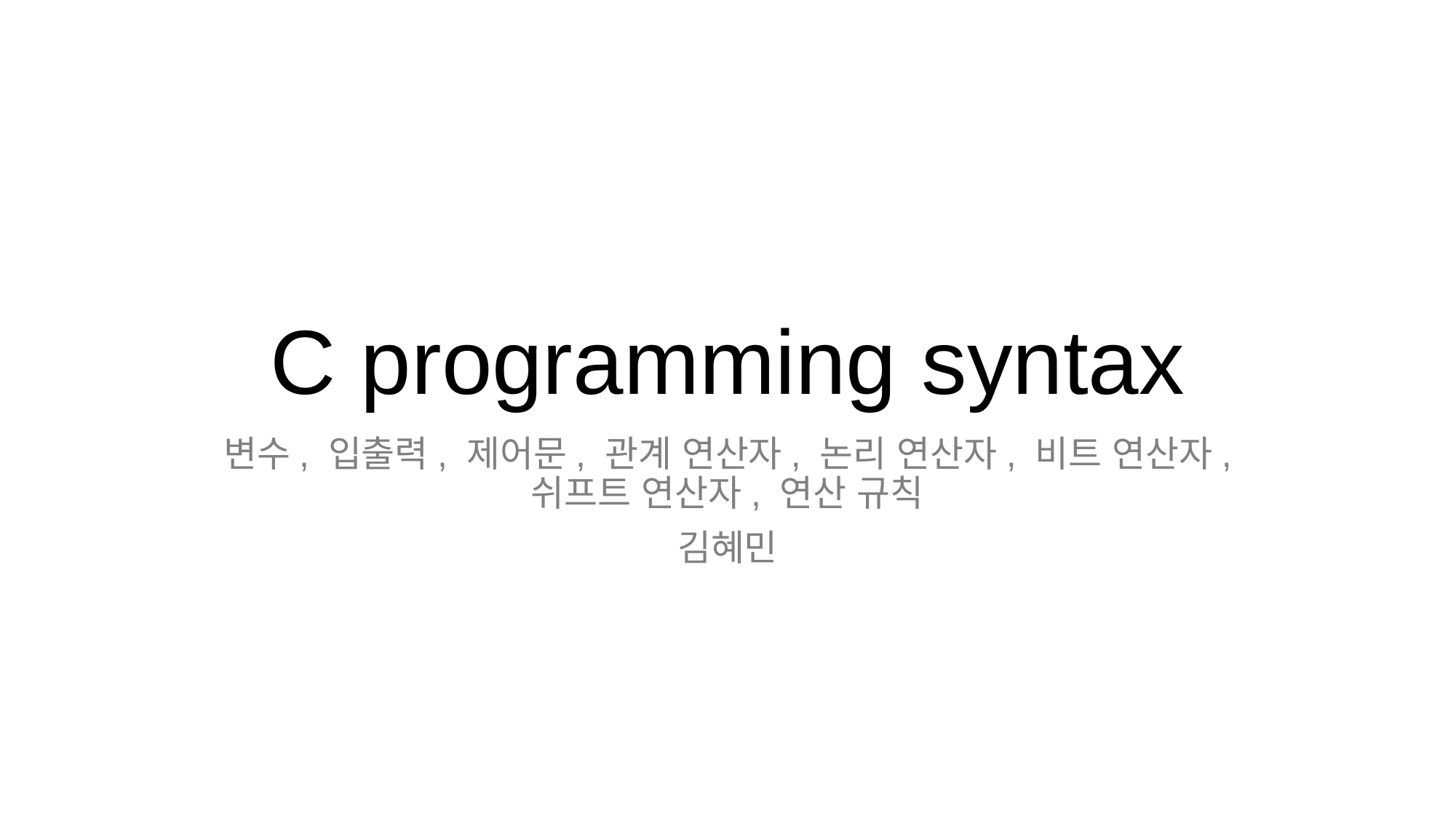

# C programming syntax
변수, 입출력, 제어문, 관계 연산자, 논리 연산자, 비트 연산자, 쉬프트 연산자, 연산 규칙
김혜민